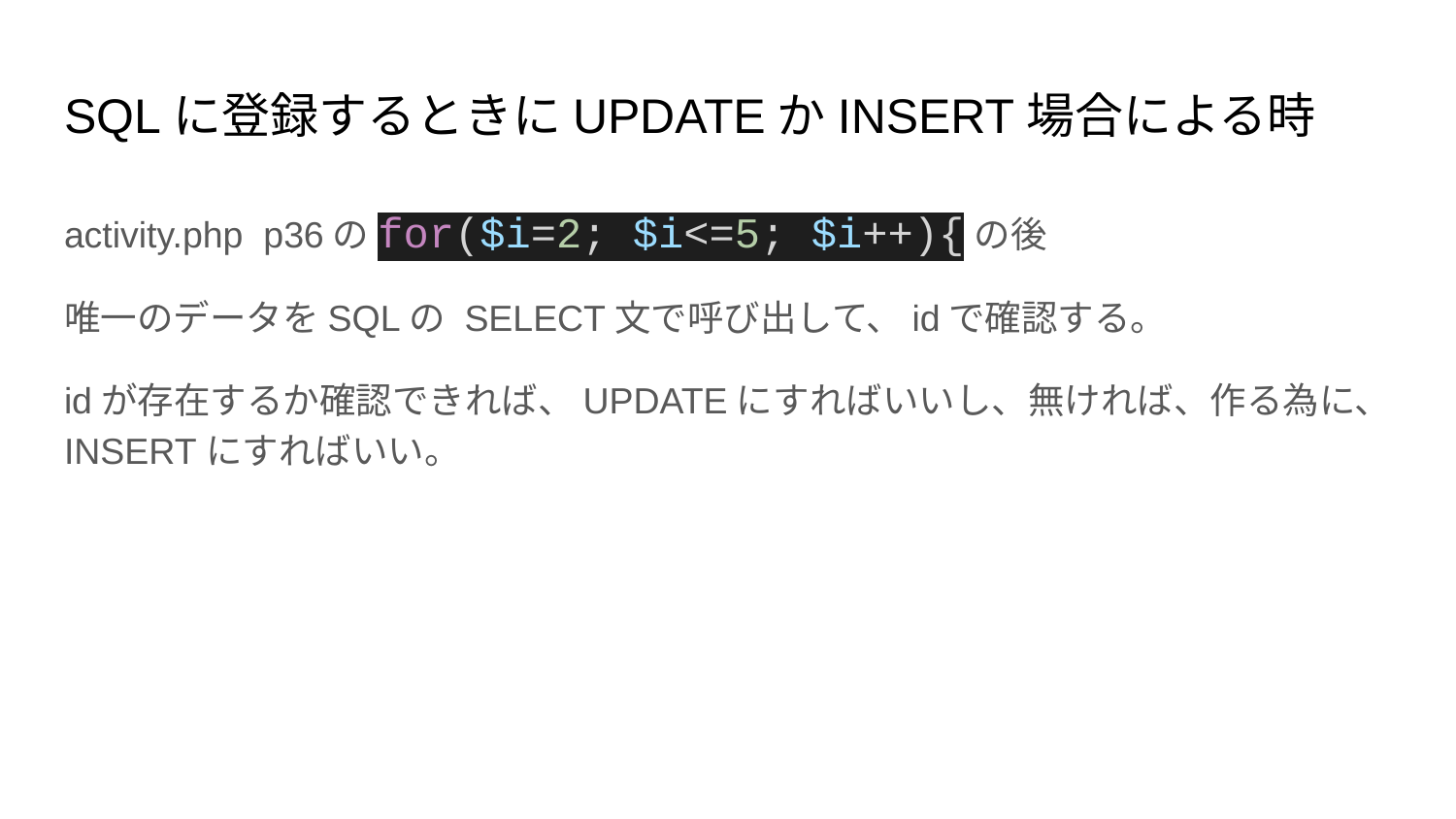

# SQLに登録するときにUPDATEかINSERT場合による時
activity.php  p36のfor($i=2; $i<=5; $i++){の後
唯一のデータをSQLの SELECT文で呼び出して、idで確認する。
idが存在するか確認できれば、UPDATEにすればいいし、無ければ、作る為に、INSERTにすればいい。